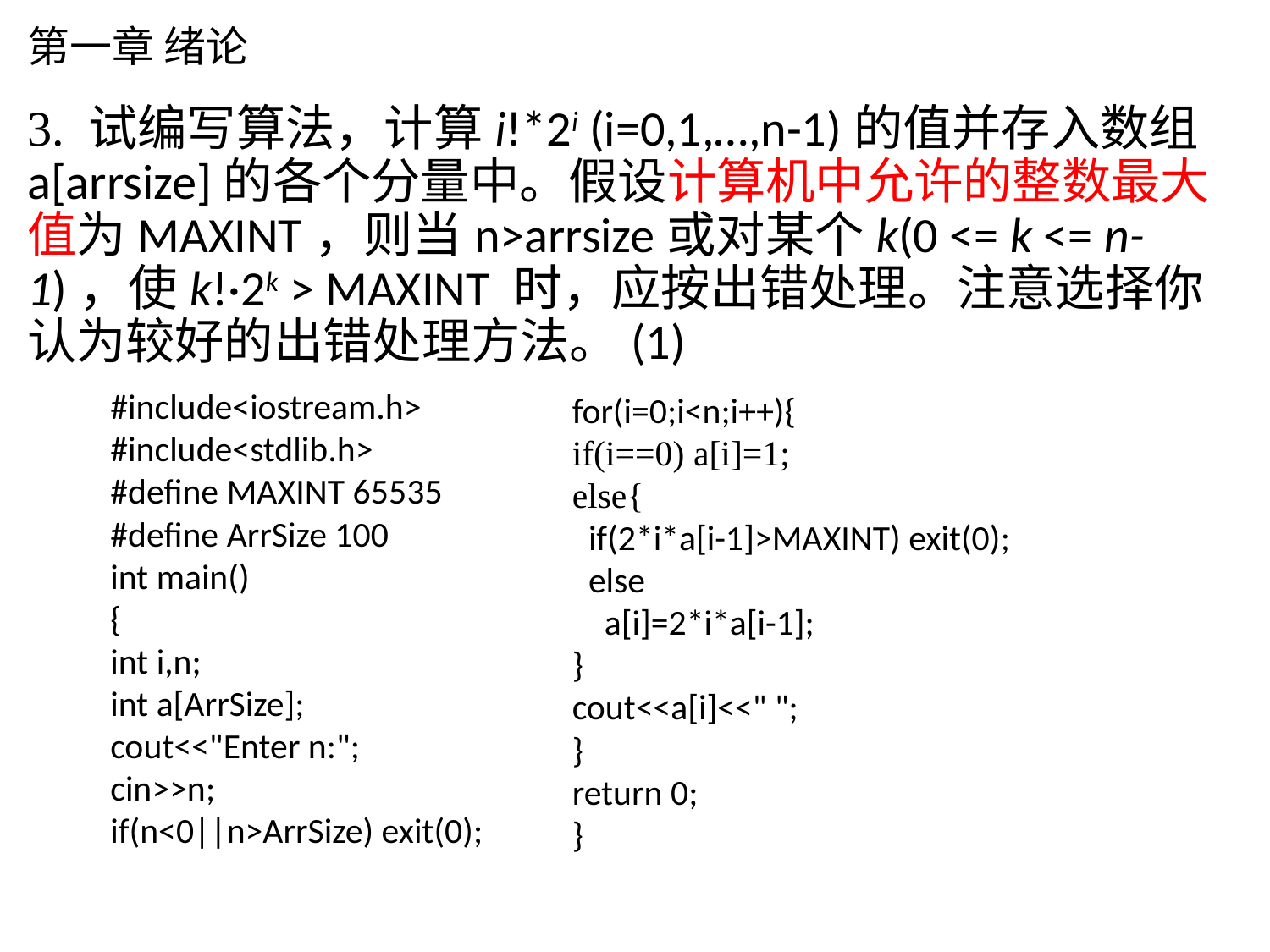

# 第一章 绪论
3. 试编写算法，计算i!*2i (i=0,1,…,n-1)的值并存入数组a[arrsize]的各个分量中。假设计算机中允许的整数最大值为MAXINT，则当n>arrsize或对某个k(0 <= k <= n-1)，使k!·2k > MAXINT 时，应按出错处理。注意选择你认为较好的出错处理方法。(1)
#include<iostream.h>
#include<stdlib.h>
#define MAXINT 65535
#define ArrSize 100
int main()
{
int i,n;
int a[ArrSize];
cout<<"Enter n:";
cin>>n;
if(n<0||n>ArrSize) exit(0);

for(i=0;i<n;i++){
if(i==0) a[i]=1;
else{
  if(2*i*a[i-1]>MAXINT) exit(0);
  else
    a[i]=2*i*a[i-1];
}
cout<<a[i]<<" ";
}
return 0;
}